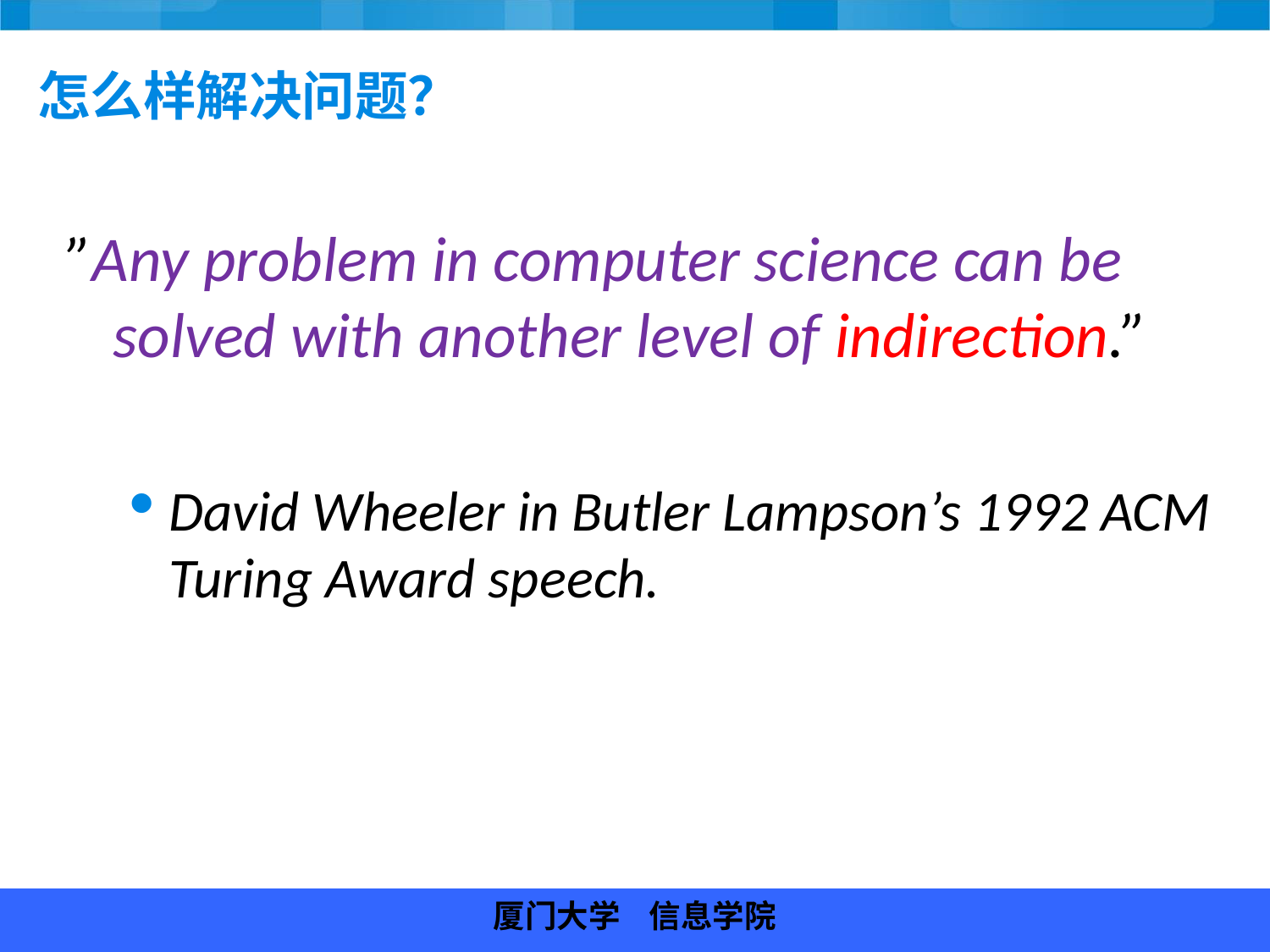

# 怎么样解决问题？
”Any problem in computer science can be solved with another level of indirection.”

David Wheeler in Butler Lampson’s 1992 ACM Turing Award speech.
厦门大学    信息学院
厦门大学    软件学院